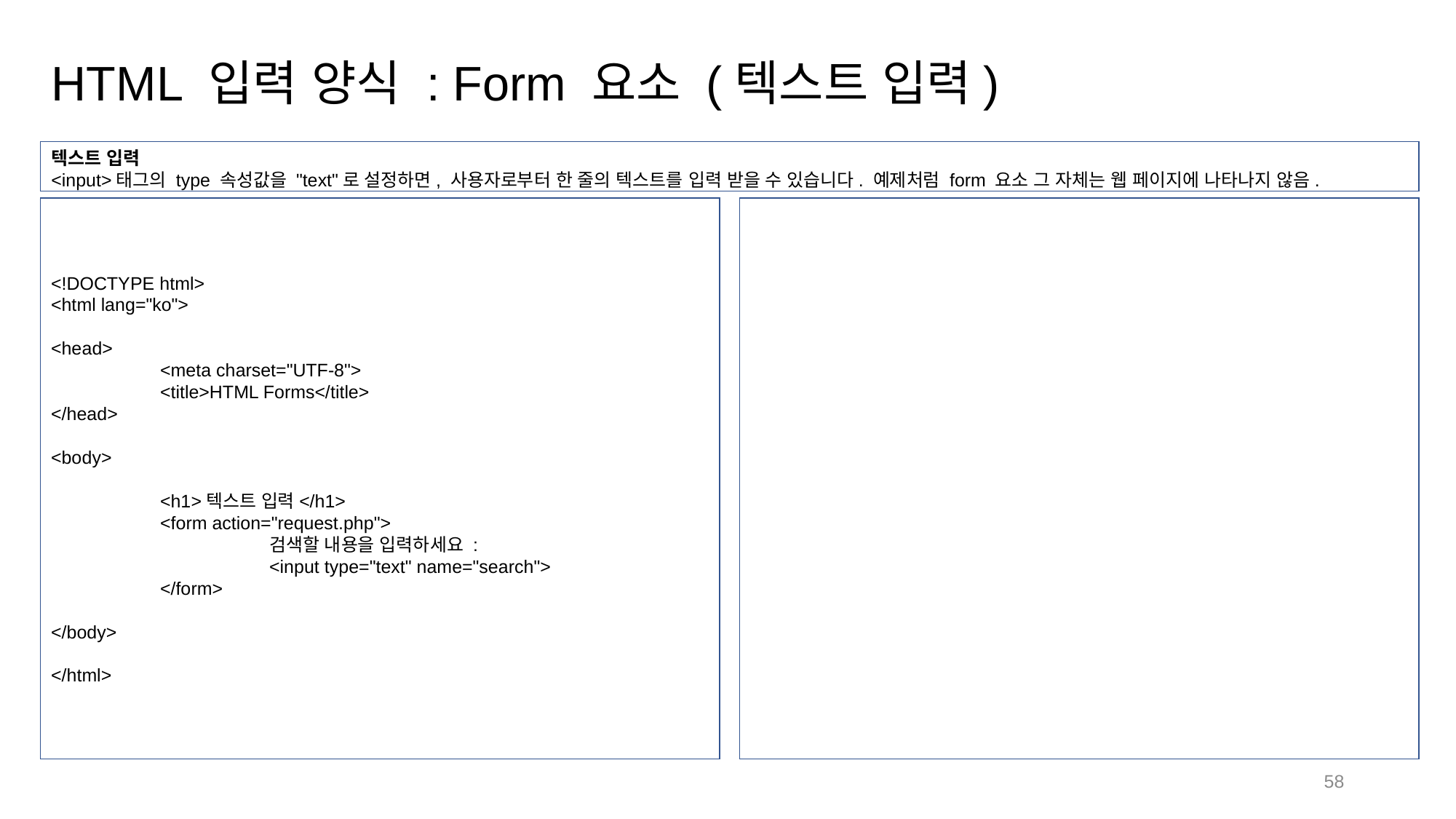

# HTML 입력 양식 : Form 요소 (텍스트 입력)
텍스트 입력
<input>태그의 type 속성값을 "text"로 설정하면, 사용자로부터 한 줄의 텍스트를 입력 받을 수 있습니다. 예제처럼 form 요소 그 자체는 웹 페이지에 나타나지 않음.
<!DOCTYPE html>
<html lang="ko">

<head>
	<meta charset="UTF-8">
	<title>HTML Forms</title>
</head>

<body>

	<h1>텍스트 입력</h1>
	<form action="request.php">
		검색할 내용을 입력하세요 :
		<input type="text" name="search">
	</form>

</body>

</html>

58